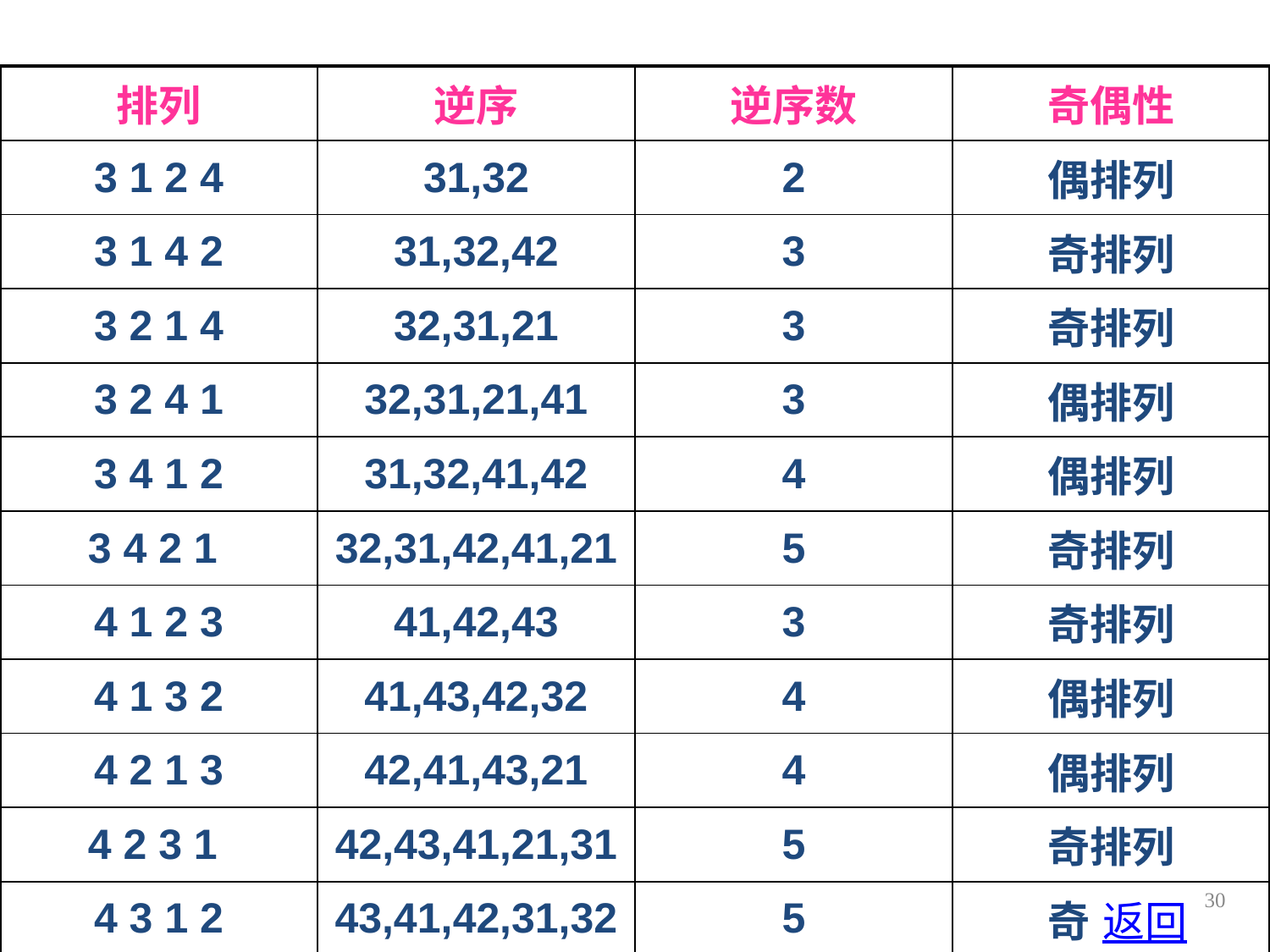

| 排列 | 逆序 | 逆序数 | 奇偶性 |
| --- | --- | --- | --- |
| 3 1 2 4 | 31,32 | 2 | 偶排列 |
| 3 1 4 2 | 31,32,42 | 3 | 奇排列 |
| 3 2 1 4 | 32,31,21 | 3 | 奇排列 |
| 3 2 4 1 | 32,31,21,41 | 3 | 偶排列 |
| 3 4 1 2 | 31,32,41,42 | 4 | 偶排列 |
| 3 4 2 1 | 32,31,42,41,21 | 5 | 奇排列 |
| 4 1 2 3 | 41,42,43 | 3 | 奇排列 |
| 4 1 3 2 | 41,43,42,32 | 4 | 偶排列 |
| 4 2 1 3 | 42,41,43,21 | 4 | 偶排列 |
| 4 2 3 1 | 42,43,41,21,31 | 5 | 奇排列 |
| 4 3 1 2 | 43,41,42,31,32 | 5 | 奇排列 |
| 4 3 2 1 | 43,42,41,32,31,21 | 6 | 偶排列 |
30
返回